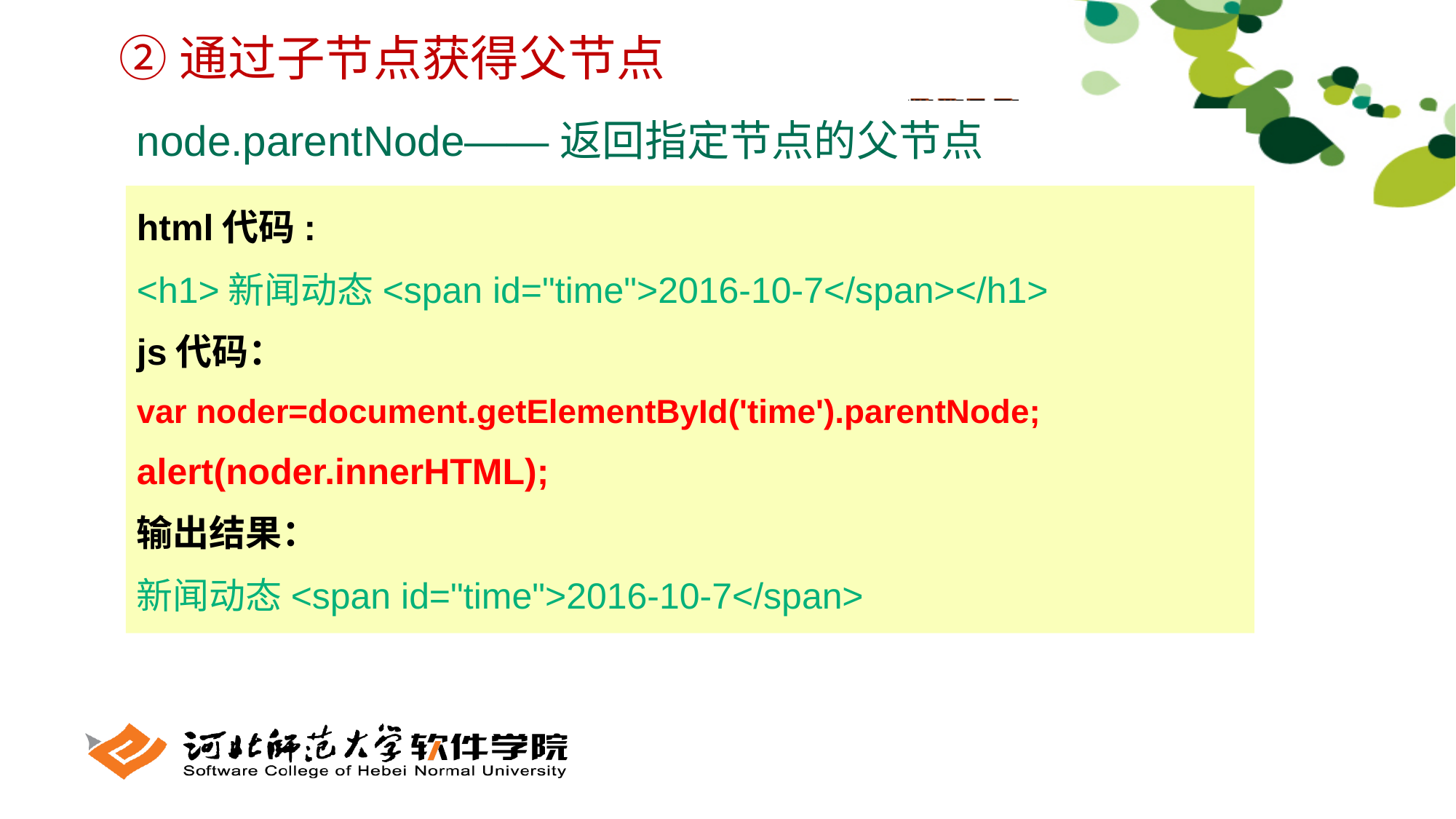

②通过子节点获得父节点
node.parentNode——返回指定节点的父节点
html代码:
<h1>新闻动态<span id="time">2016-10-7</span></h1>
js代码：
var noder=document.getElementById('time').parentNode;
alert(noder.innerHTML);
输出结果：
新闻动态<span id="time">2016-10-7</span>